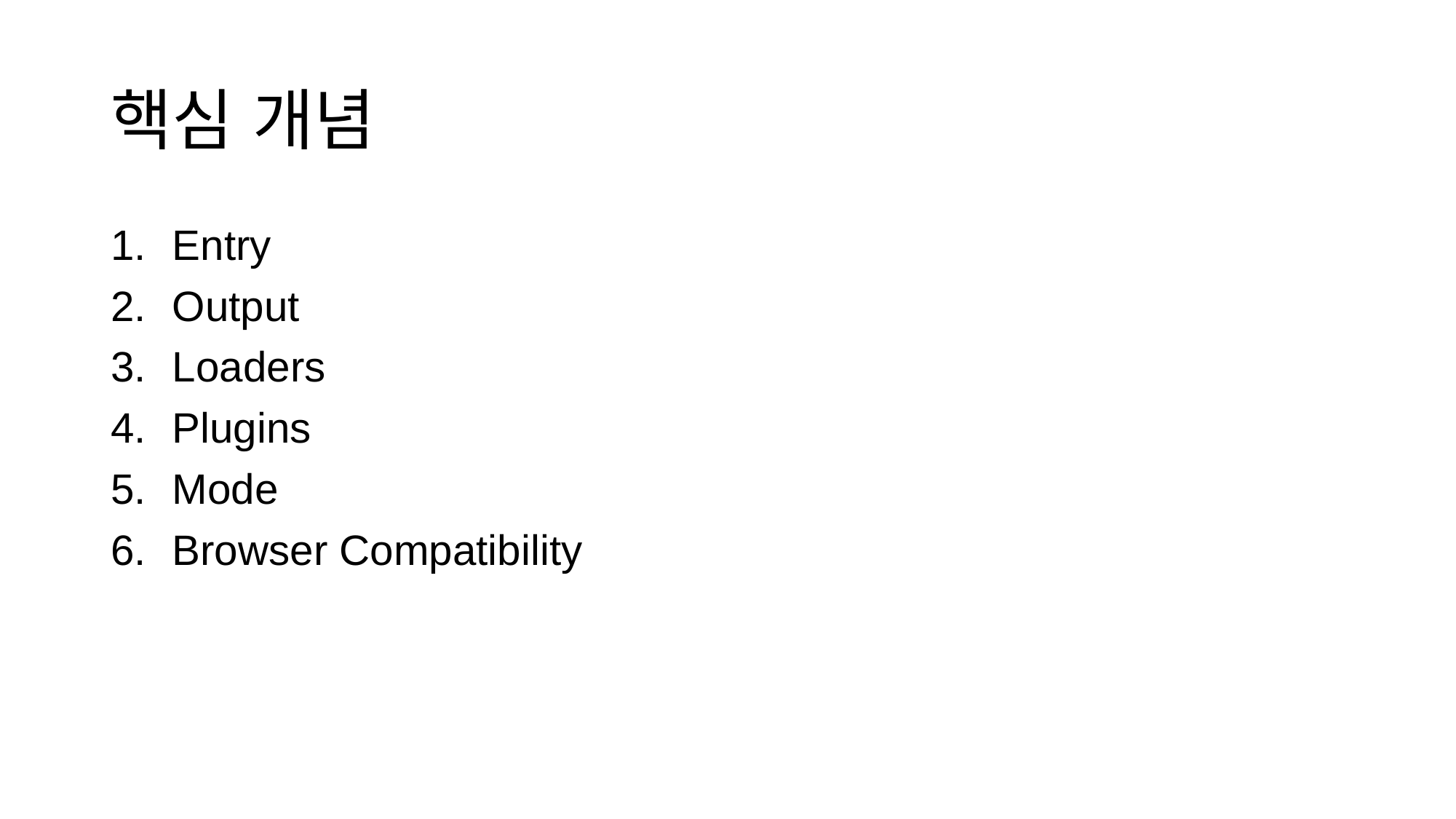

# 핵심 개념
Entry
Output
Loaders
Plugins
Mode
Browser Compatibility